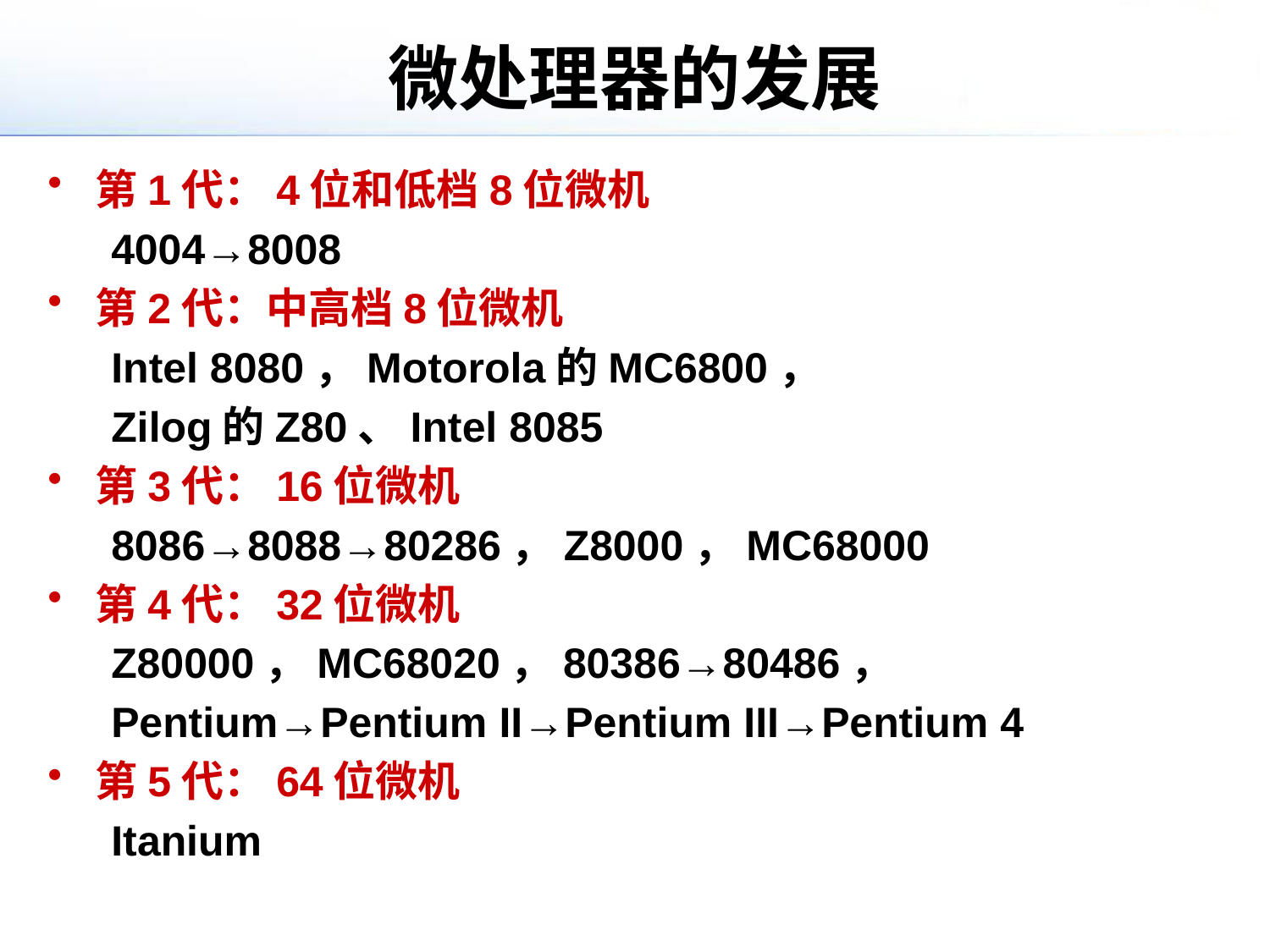

# 微处理器的发展
第1代：4位和低档8位微机
4004→8008
第2代：中高档8位微机
Intel 8080，Motorola的MC6800，
Zilog的Z80、Intel 8085
第3代：16位微机
8086→8088→80286，Z8000，MC68000
第4代：32位微机
Z80000，MC68020，80386→80486，
Pentium→Pentium II→Pentium III→Pentium 4
第5代：64位微机
Itanium